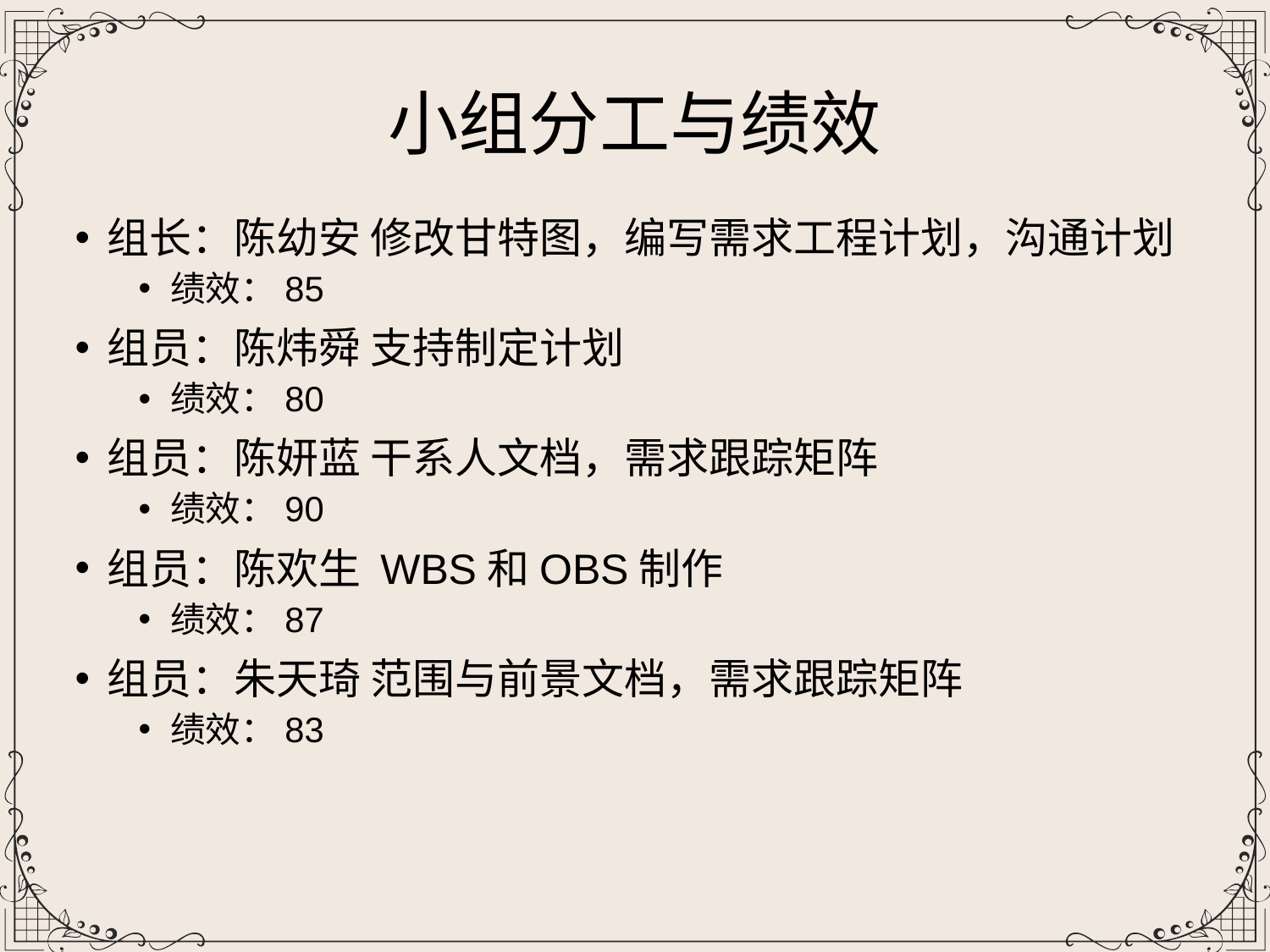

小组分工与绩效
组长：陈幼安 修改甘特图，编写需求工程计划，沟通计划
绩效：85
组员：陈炜舜 支持制定计划
绩效：80
组员：陈妍蓝 干系人文档，需求跟踪矩阵
绩效：90
组员：陈欢生 WBS和OBS制作
绩效：87
组员：朱天琦 范围与前景文档，需求跟踪矩阵
绩效：83